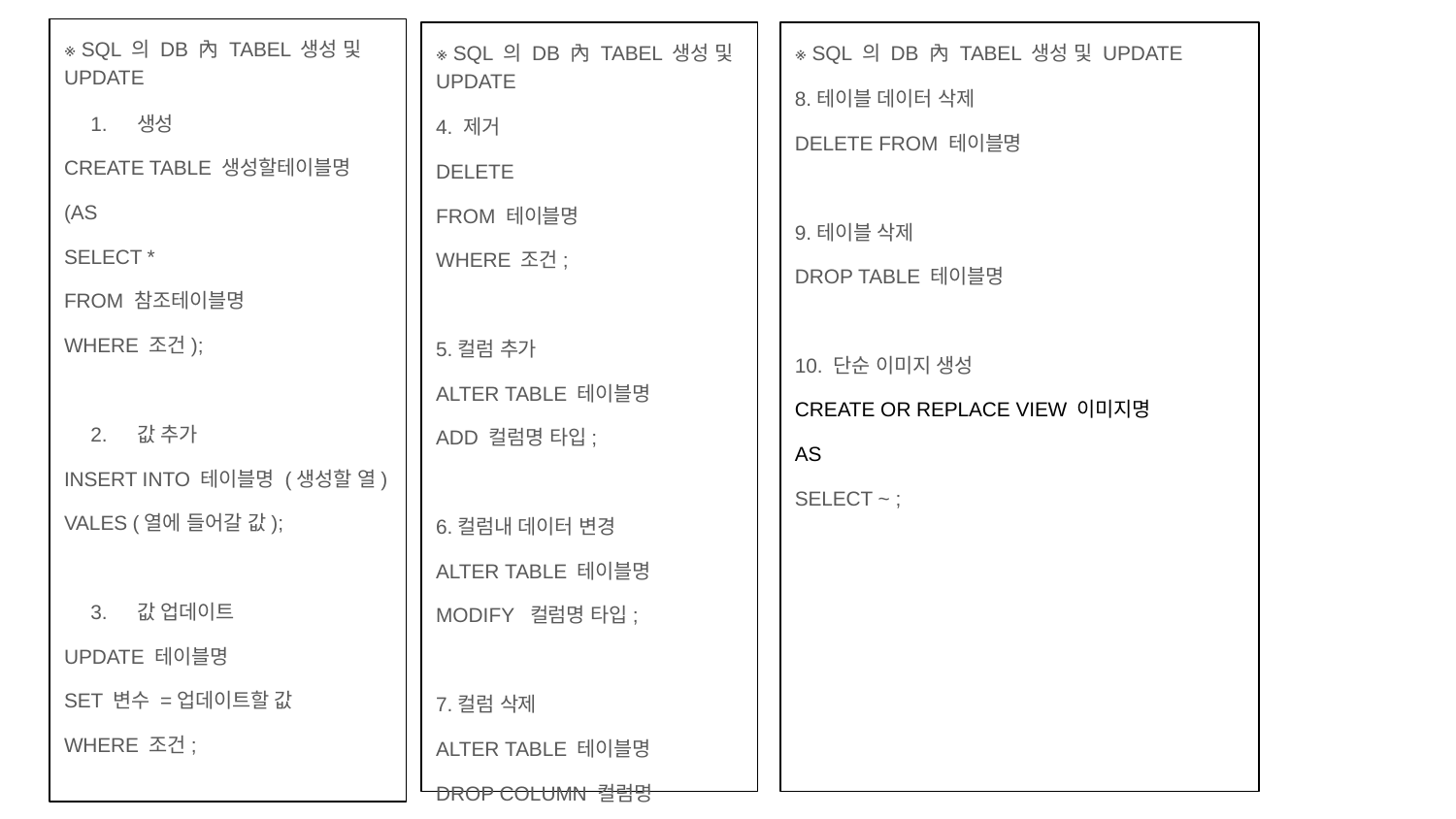

※ SQL 의 DB 內 TABEL 생성 및 UPDATE
생성
CREATE TABLE 생성할테이블명
(AS
SELECT *
FROM 참조테이블명
WHERE 조건);

값 추가
INSERT INTO 테이블명 (생성할 열)
VALES (열에 들어갈 값);

값 업데이트
UPDATE 테이블명
SET 변수 =업데이트할 값
WHERE 조건;
※ SQL 의 DB 內 TABEL 생성 및 UPDATE
4. 제거
DELETE
FROM 테이블명
WHERE 조건;

5.컬럼 추가
ALTER TABLE 테이블명
ADD 컬럼명 타입;

6.컬럼내 데이터 변경
ALTER TABLE 테이블명
MODIFY  컬럼명 타입;

7.컬럼 삭제
ALTER TABLE 테이블명
DROP COLUMN 컬럼명

※ SQL 의 DB 內 TABEL 생성 및 UPDATE
8.테이블 데이터 삭제
DELETE FROM 테이블명

9.테이블 삭제
DROP TABLE 테이블명

10. 단순 이미지 생성
CREATE OR REPLACE VIEW 이미지명
AS
SELECT ~ ;